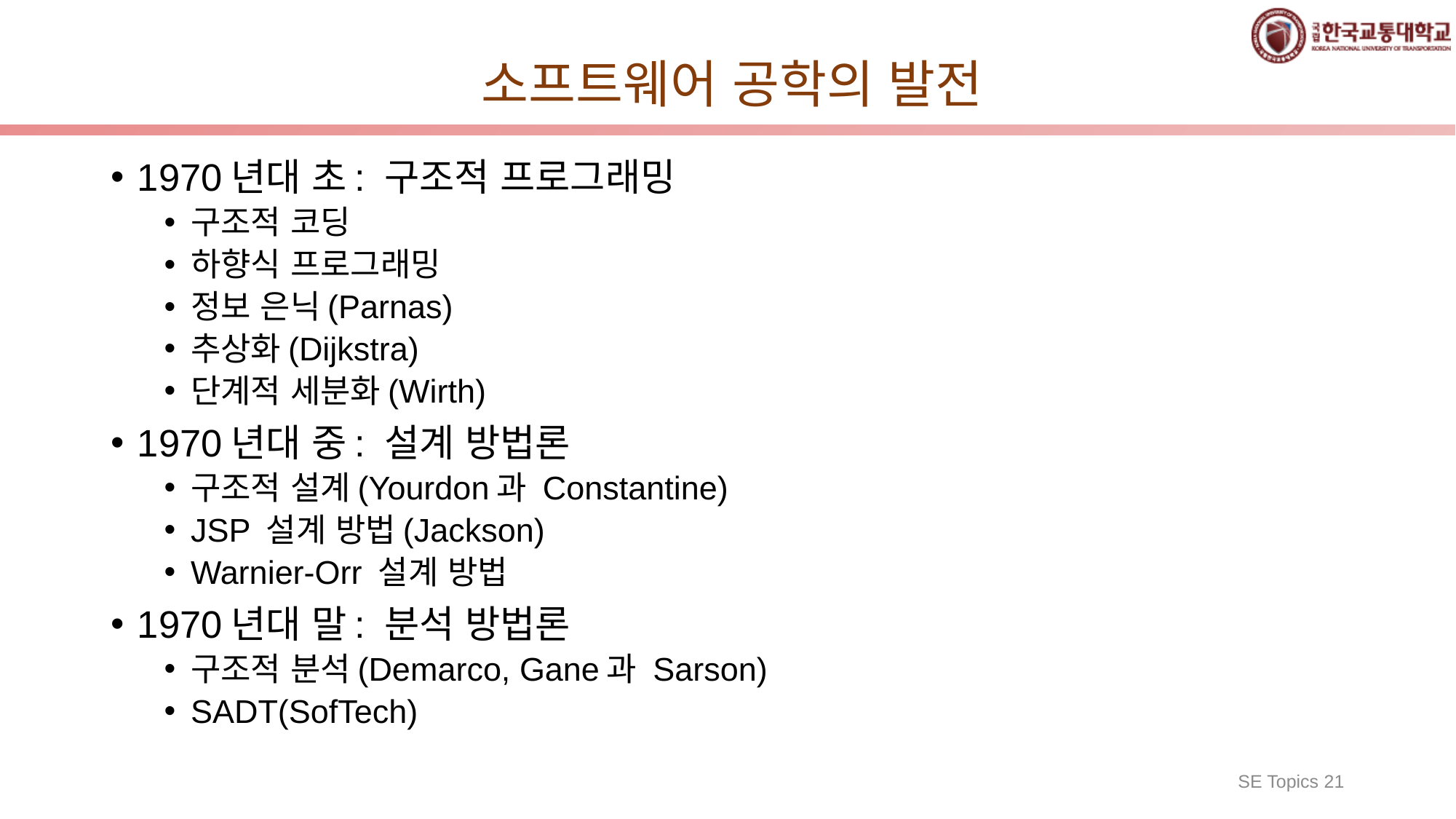

# 소프트웨어 공학의 발전
1970년대 초: 구조적 프로그래밍
구조적 코딩
하향식 프로그래밍
정보 은닉(Parnas)
추상화(Dijkstra)
단계적 세분화(Wirth)
1970년대 중: 설계 방법론
구조적 설계(Yourdon과 Constantine)
JSP 설계 방법(Jackson)
Warnier-Orr 설계 방법
1970년대 말: 분석 방법론
구조적 분석(Demarco, Gane과 Sarson)
SADT(SofTech)
SE Topics 21